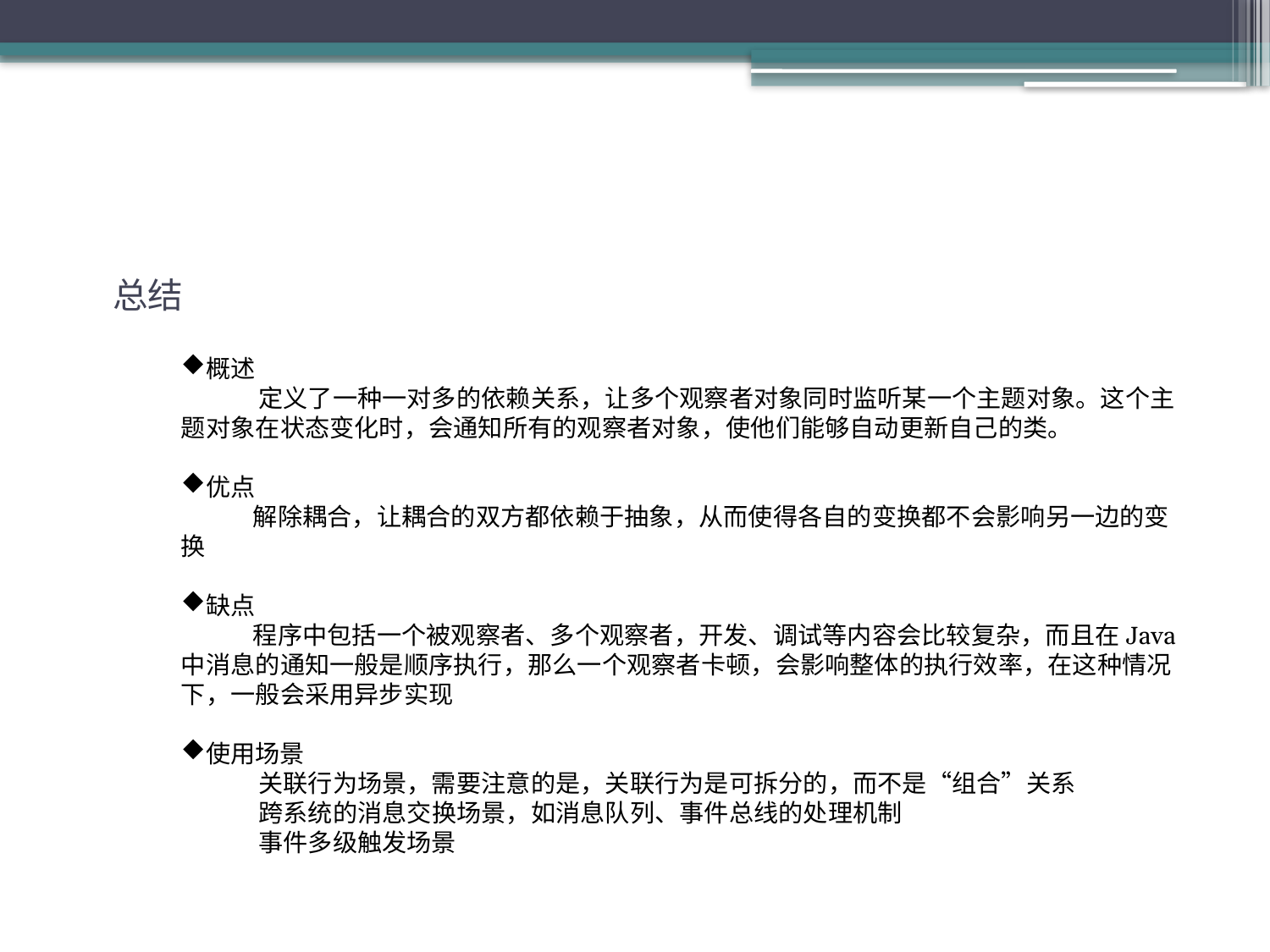

总结
概述
             定义了一种一对多的依赖关系，让多个观察者对象同时监听某一个主题对象。这个主题对象在状态变化时，会通知所有的观察者对象，使他们能够自动更新自己的类。

优点
            解除耦合，让耦合的双方都依赖于抽象，从而使得各自的变换都不会影响另一边的变换

缺点
            程序中包括一个被观察者、多个观察者，开发、调试等内容会比较复杂，而且在Java中消息的通知一般是顺序执行，那么一个观察者卡顿，会影响整体的执行效率，在这种情况下，一般会采用异步实现

使用场景
             关联行为场景，需要注意的是，关联行为是可拆分的，而不是“组合”关系
             跨系统的消息交换场景，如消息队列、事件总线的处理机制
             事件多级触发场景